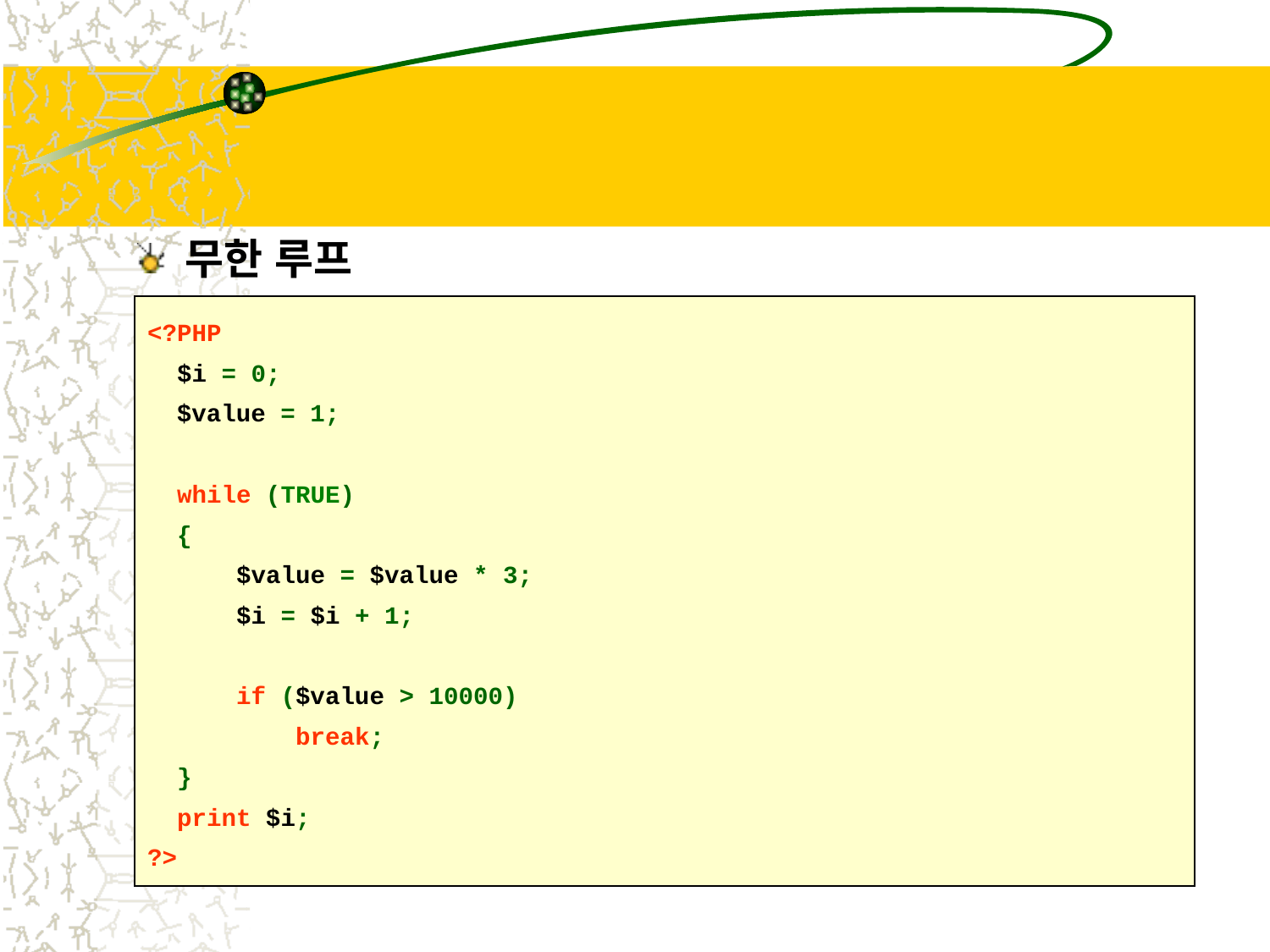

#
무한 루프
<?PHP
  $i = 0;
  $value = 1;

  while (TRUE)
  {
      $value = $value * 3;
      $i = $i + 1;

      if ($value > 10000)
          break;
  }
  print $i;
?>